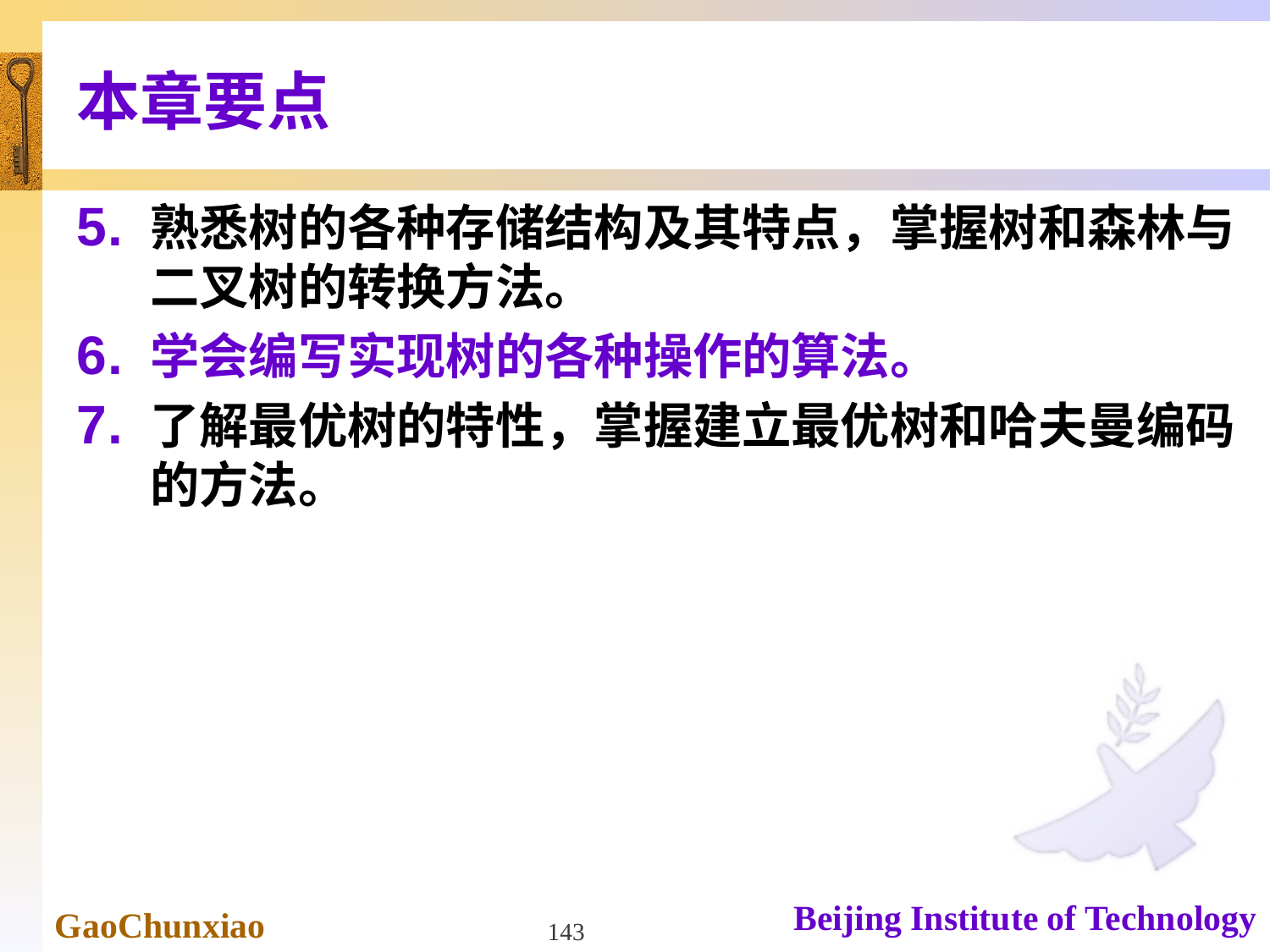

# 本章要点
熟悉树的各种存储结构及其特点，掌握树和森林与二叉树的转换方法。
学会编写实现树的各种操作的算法。
了解最优树的特性，掌握建立最优树和哈夫曼编码的方法。
143